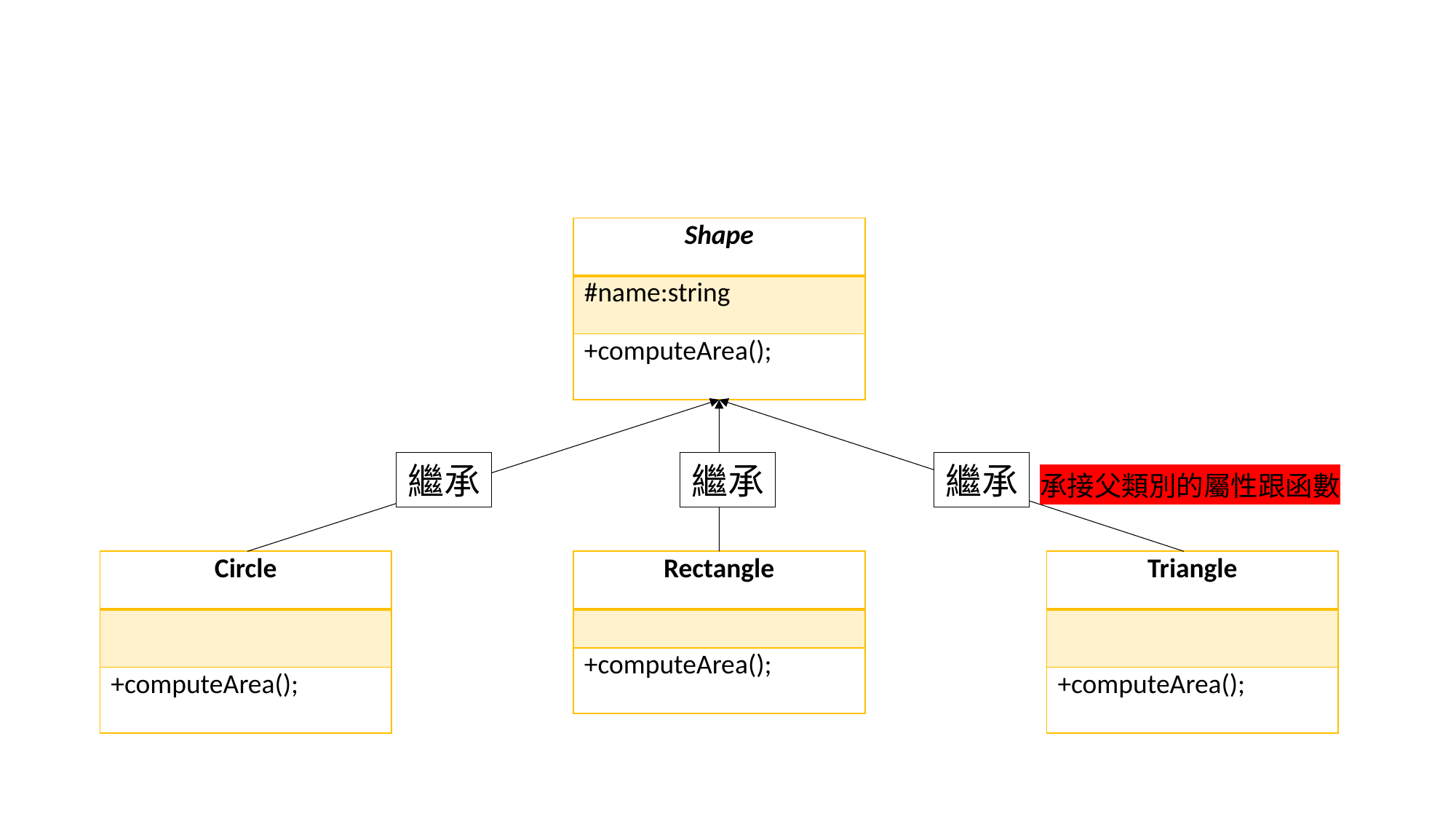

#
| Shape |
| --- |
| #name:string |
| +computeArea(); |
繼承
繼承
繼承
承接父類別的屬性跟函數
| Circle |
| --- |
|  |
| +computeArea(); |
| Rectangle |
| --- |
|  |
| +computeArea(); |
| Triangle |
| --- |
|  |
| +computeArea(); |